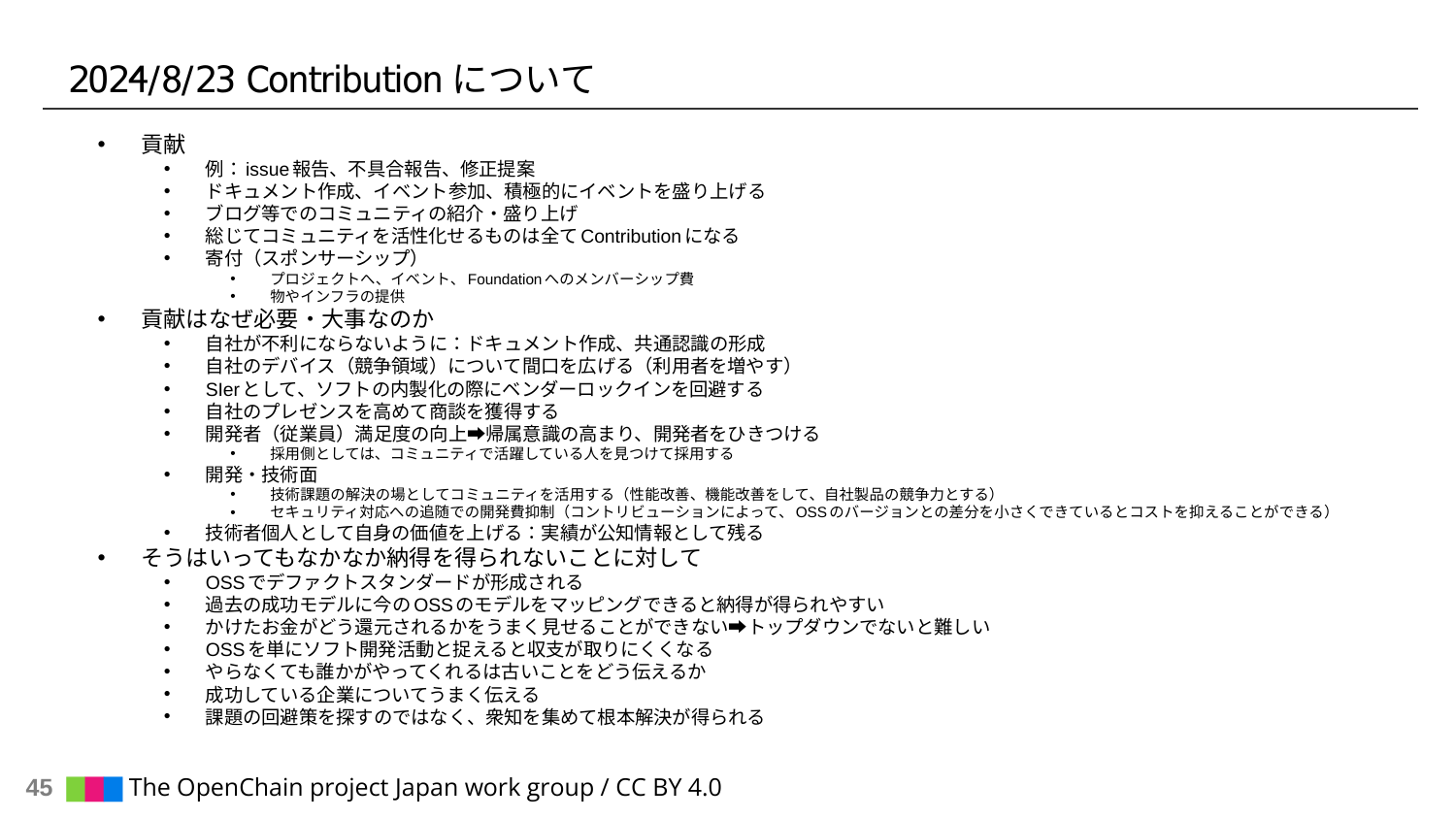

# 2024/8/23 Contributionについて
貢献
例：issue報告、不具合報告、修正提案
ドキュメント作成、イベント参加、積極的にイベントを盛り上げる
ブログ等でのコミュニティの紹介・盛り上げ
総じてコミュニティを活性化せるものは全てContributionになる
寄付（スポンサーシップ）
プロジェクトへ、イベント、Foundationへのメンバーシップ費
物やインフラの提供
貢献はなぜ必要・大事なのか
自社が不利にならないように：ドキュメント作成、共通認識の形成
自社のデバイス（競争領域）について間口を広げる（利用者を増やす）
SIerとして、ソフトの内製化の際にベンダーロックインを回避する
自社のプレゼンスを高めて商談を獲得する
開発者（従業員）満足度の向上➡帰属意識の高まり、開発者をひきつける
採用側としては、コミュニティで活躍している人を見つけて採用する
開発・技術面
技術課題の解決の場としてコミュニティを活用する（性能改善、機能改善をして、自社製品の競争力とする）
セキュリティ対応への追随での開発費抑制（コントリビューションによって、OSSのバージョンとの差分を小さくできているとコストを抑えることができる）
技術者個人として自身の価値を上げる：実績が公知情報として残る
そうはいってもなかなか納得を得られないことに対して
OSSでデファクトスタンダードが形成される
過去の成功モデルに今のOSSのモデルをマッピングできると納得が得られやすい
かけたお金がどう還元されるかをうまく見せることができない➡トップダウンでないと難しい
OSSを単にソフト開発活動と捉えると収支が取りにくくなる
やらなくても誰かがやってくれるは古いことをどう伝えるか
成功している企業についてうまく伝える
課題の回避策を探すのではなく、衆知を集めて根本解決が得られる